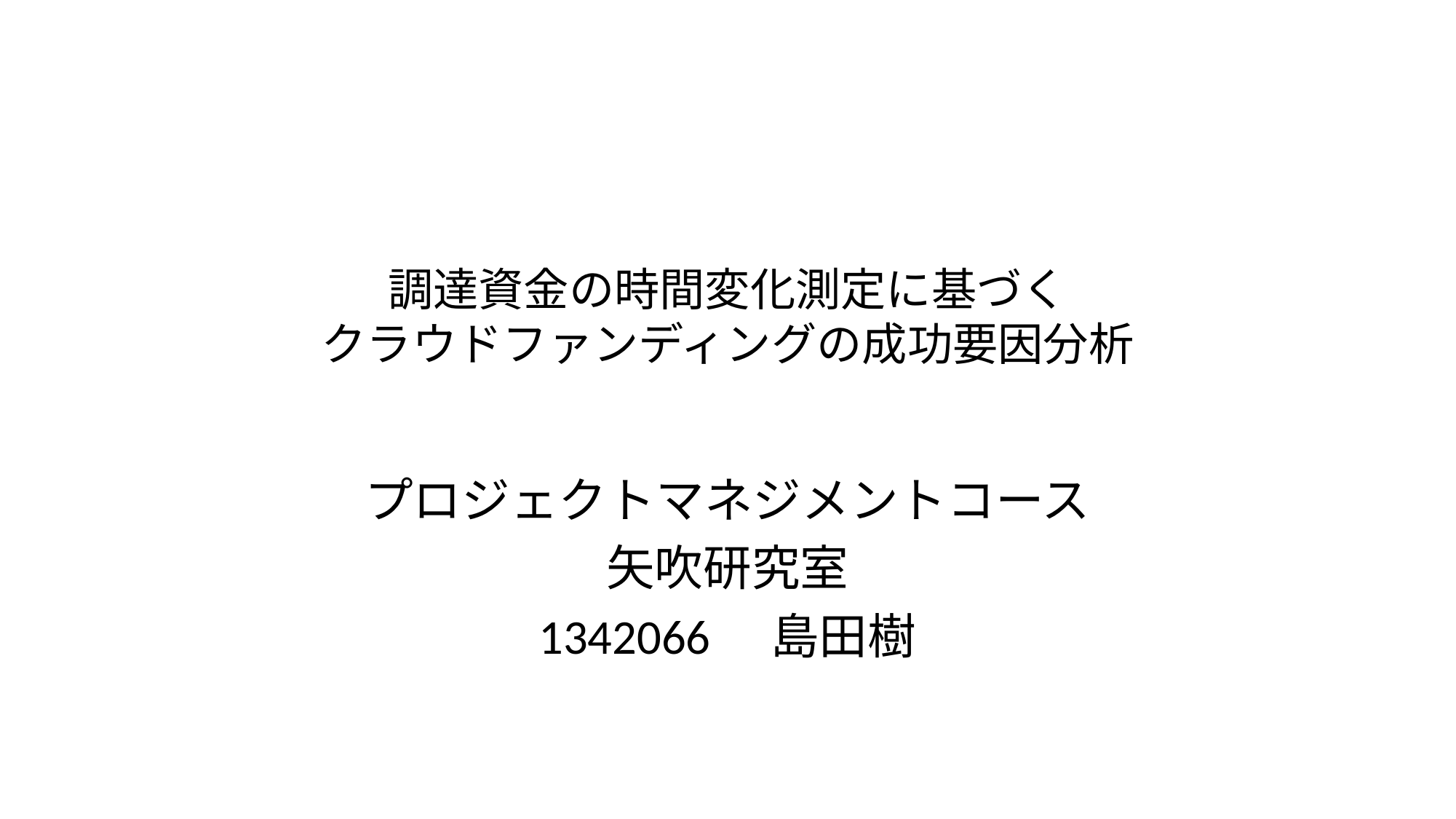

# 調達資金の時間変化測定に基づく クラウドファンディングの成功要因分析
プロジェクトマネジメントコース
矢吹研究室
1342066　島田樹